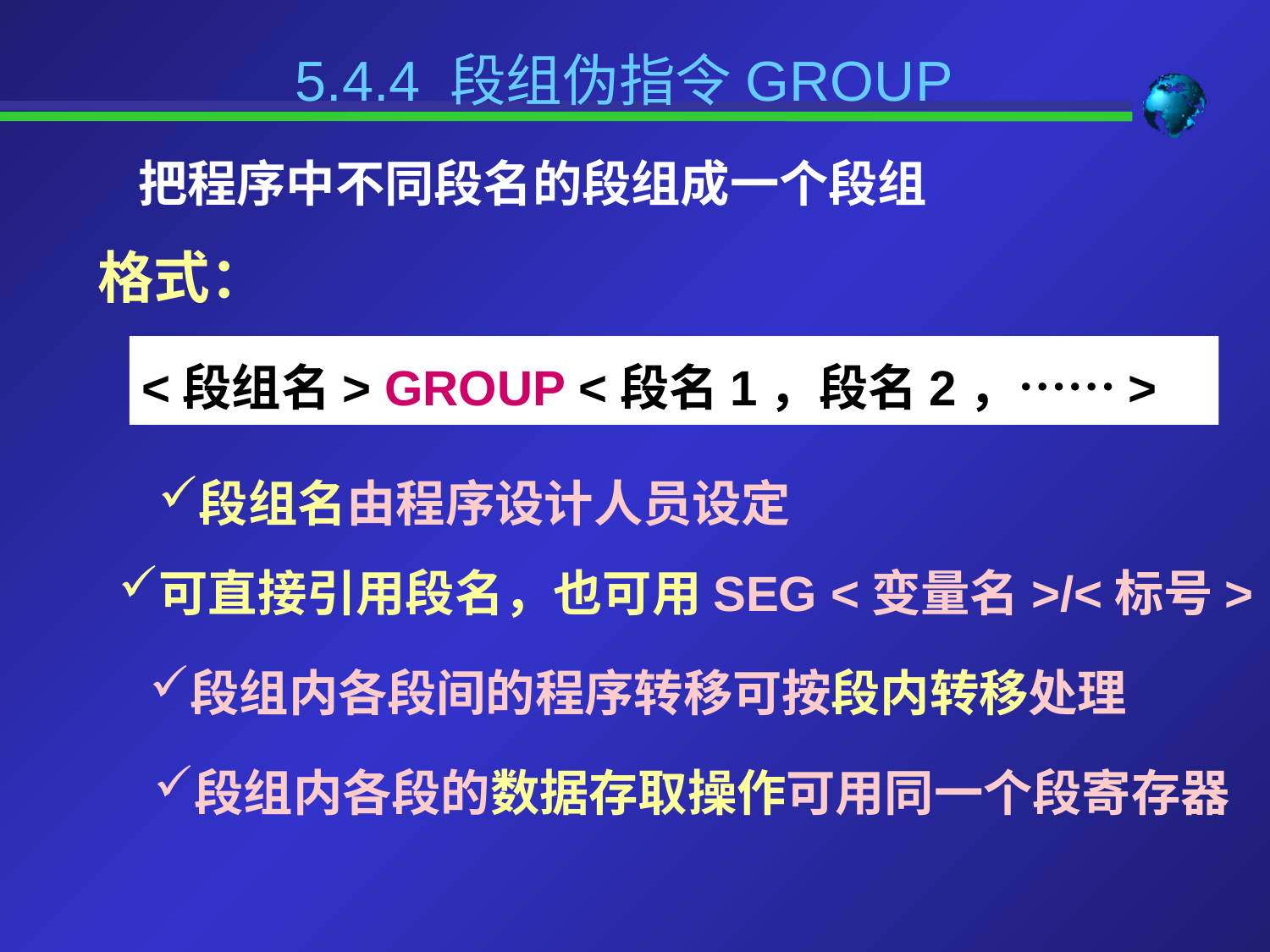

5.4.4 段组伪指令GROUP
把程序中不同段名的段组成一个段组
格式：
<段组名> GROUP <段名1，段名2，……>
段组名由程序设计人员设定
可直接引用段名，也可用SEG <变量名>/<标号>
段组内各段间的程序转移可按段内转移处理
段组内各段的数据存取操作可用同一个段寄存器
51